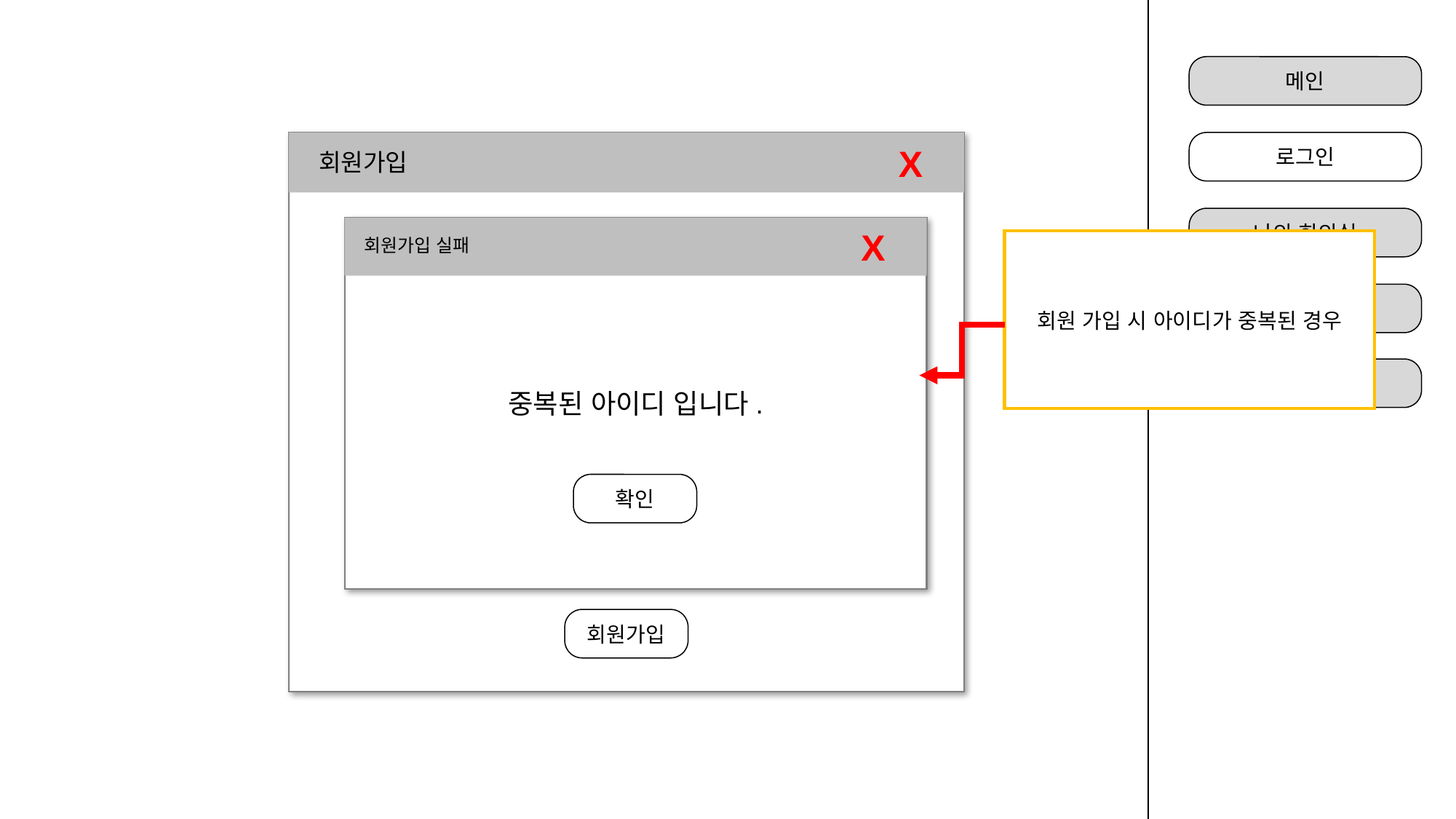

로그인 / 회원가입
메인
X

회원가입
아이디

비밀번호

이메일

연락처
생년월일

회원가입
로그인
나의 회의실
중복된 아이디 입니다.
X
회원가입 실패
확인
회원 가입 시 아이디가 중복된 경우
로그인
회의실 예약

아이디

비밀번호
회의실 등록
로그인
회원가입